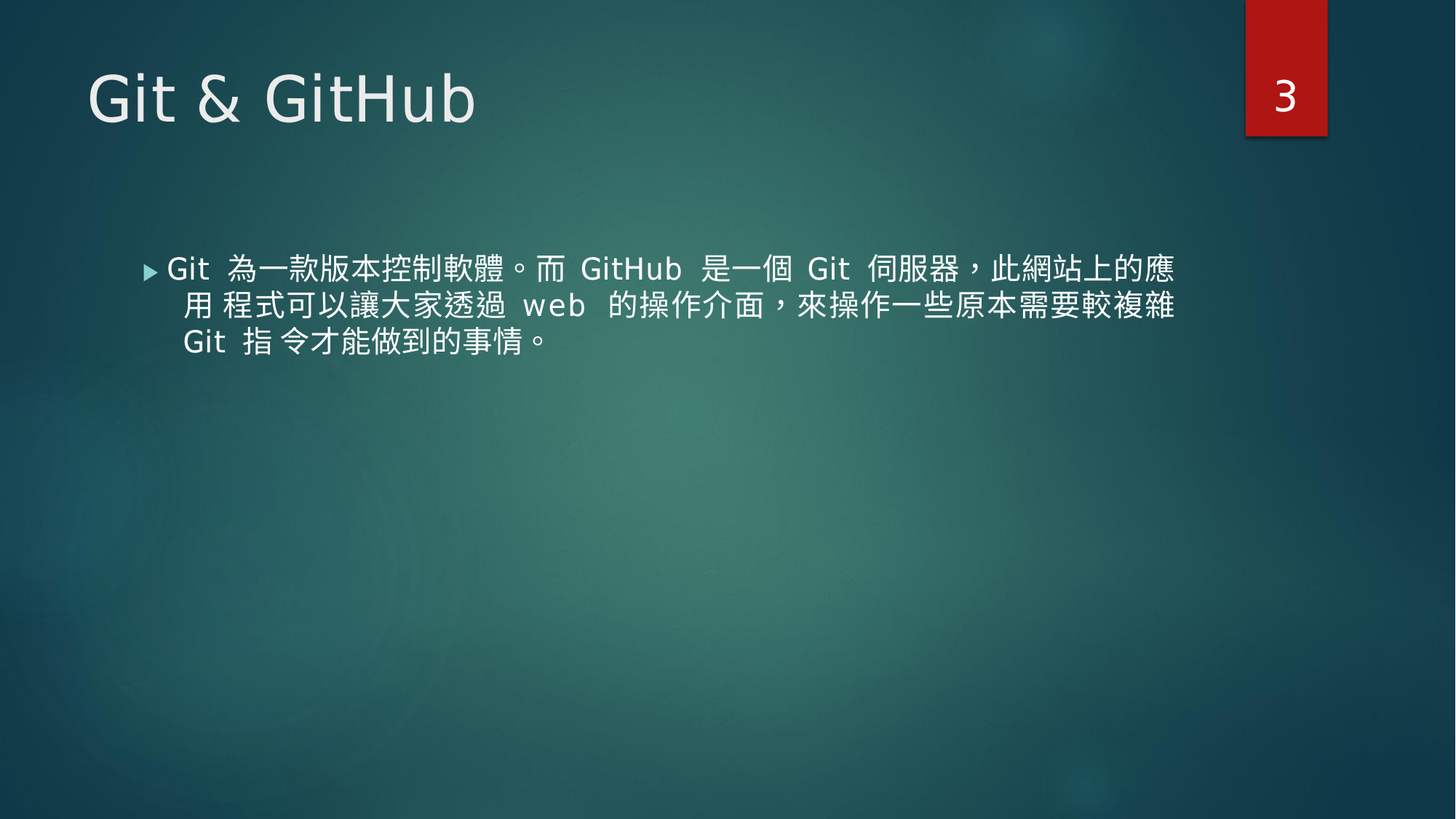

Git & GitHub
3
▶ Git 為一款版本控制軟體。而 GitHub 是一個 Git 伺服器，此網站上的應用 程式可以讓大家透過 web 的操作介面，來操作一些原本需要較複雜 Git 指 令才能做到的事情。